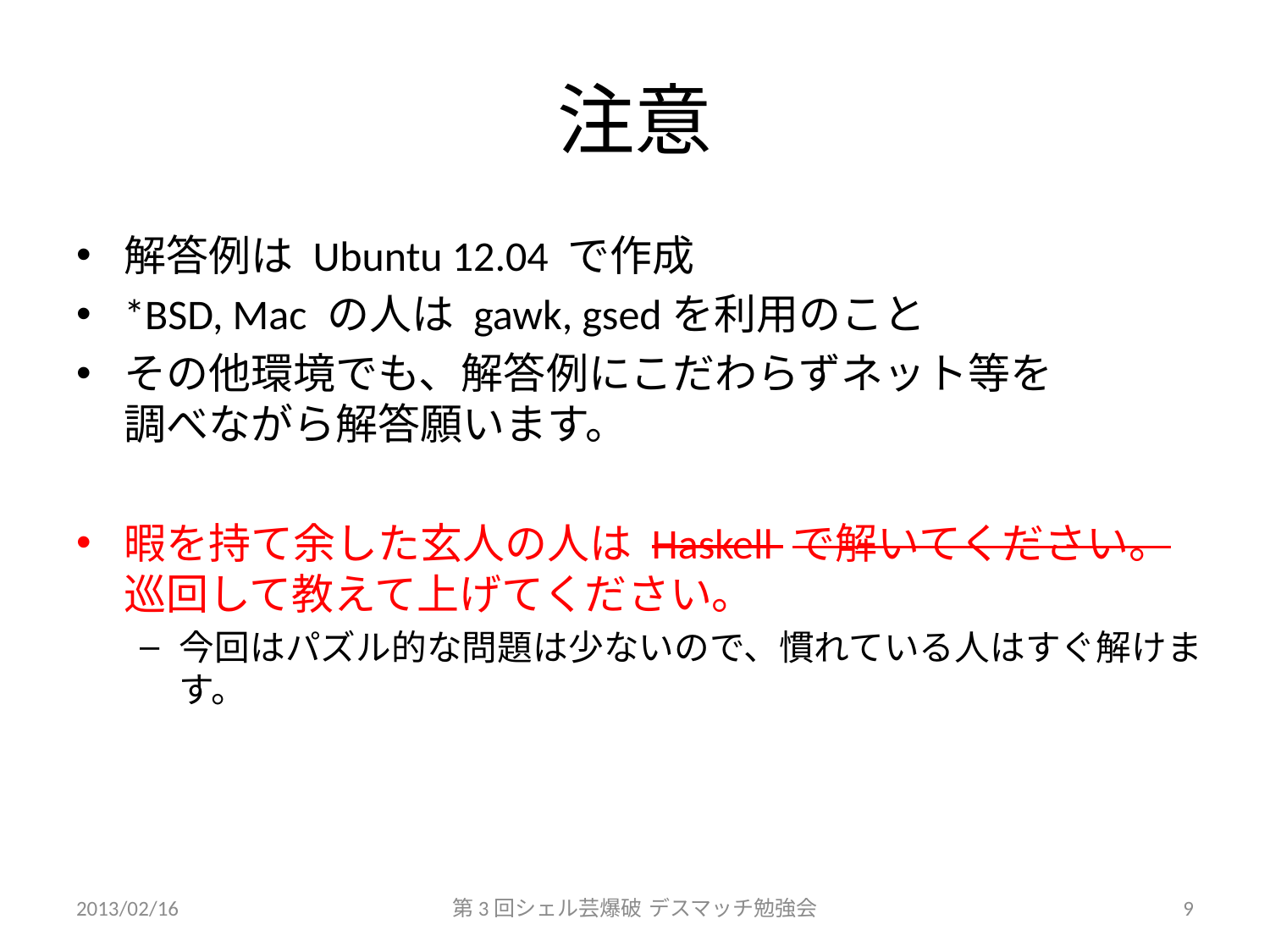

# 注意
解答例は Ubuntu 12.04 で作成
*BSD, Mac の人は gawk, gsedを利用のこと
その他環境でも、解答例にこだわらずネット等を
調べながら解答願います。

暇を持て余した玄人の人は Haskell で解いてください。
巡回して教えて上げてください。
今回はパズル的な問題は少ないので、慣れている人はすぐ解けます。
2013/02/16
第3回シェル芸爆破 デスマッチ勉強会
9